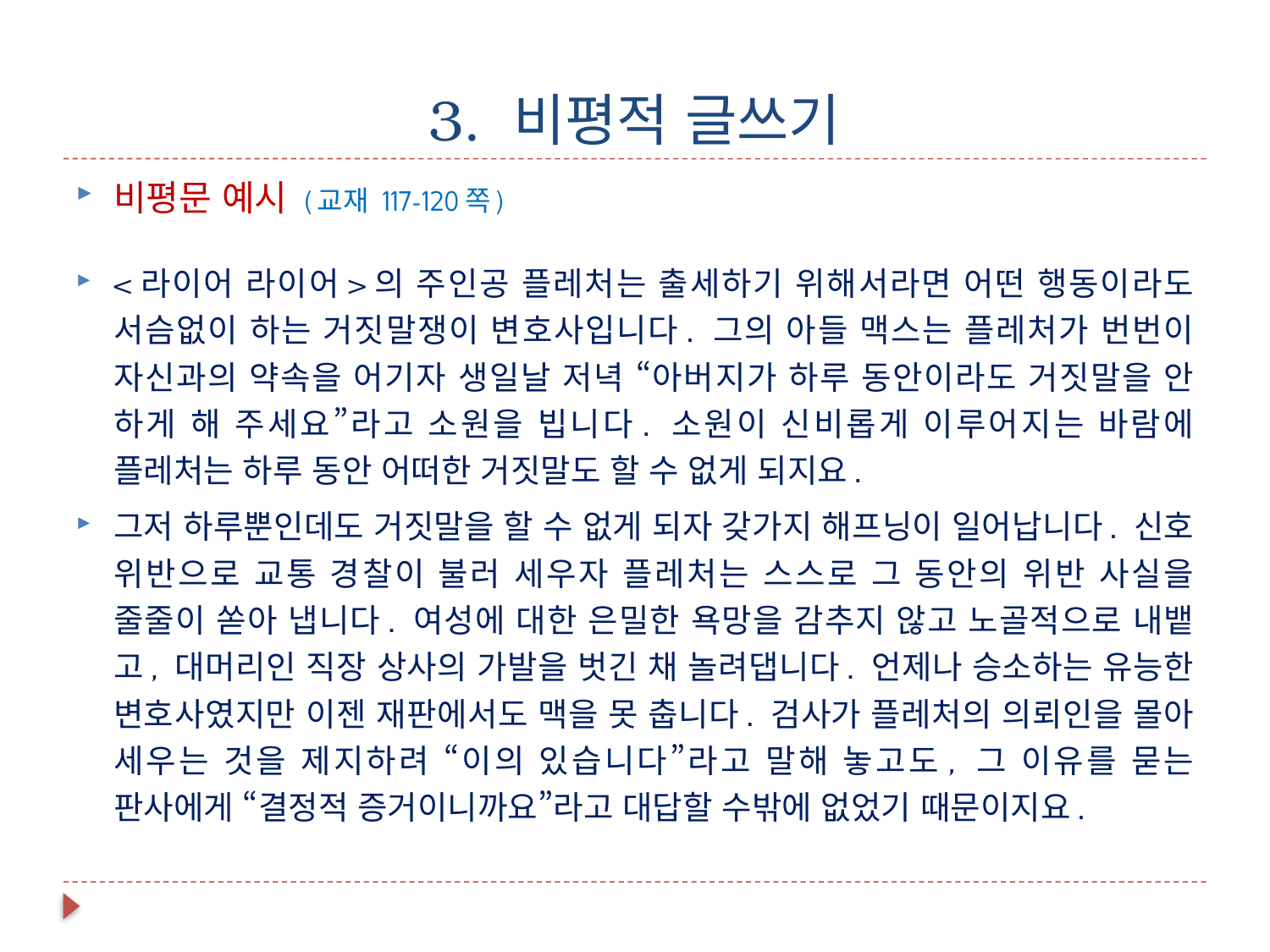

# 3. 비평적 글쓰기
비평문 예시 (교재 117-120쪽)

<라이어 라이어>의 주인공 플레처는 출세하기 위해서라면 어떤 행동이라도 서슴없이 하는 거짓말쟁이 변호사입니다. 그의 아들 맥스는 플레처가 번번이 자신과의 약속을 어기자 생일날 저녁 “아버지가 하루 동안이라도 거짓말을 안 하게 해 주세요”라고 소원을 빕니다. 소원이 신비롭게 이루어지는 바람에 플레처는 하루 동안 어떠한 거짓말도 할 수 없게 되지요.
그저 하루뿐인데도 거짓말을 할 수 없게 되자 갖가지 해프닝이 일어납니다. 신호 위반으로 교통 경찰이 불러 세우자 플레처는 스스로 그 동안의 위반 사실을 줄줄이 쏟아 냅니다. 여성에 대한 은밀한 욕망을 감추지 않고 노골적으로 내뱉고, 대머리인 직장 상사의 가발을 벗긴 채 놀려댑니다. 언제나 승소하는 유능한 변호사였지만 이젠 재판에서도 맥을 못 춥니다. 검사가 플레처의 의뢰인을 몰아 세우는 것을 제지하려 “이의 있습니다”라고 말해 놓고도, 그 이유를 묻는 판사에게 “결정적 증거이니까요”라고 대답할 수밖에 없었기 때문이지요.